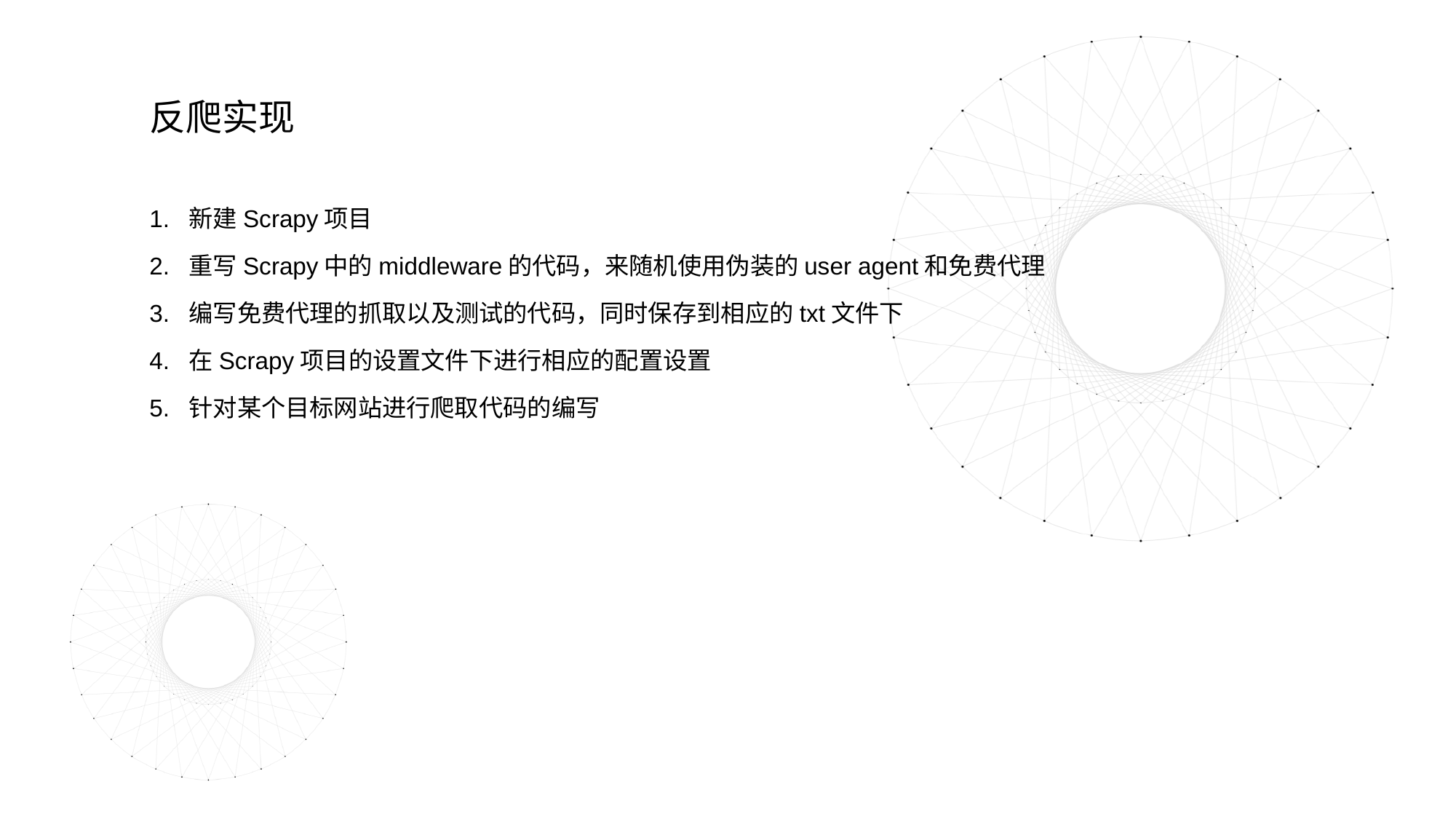

反爬实现
1.  新建Scrapy项目
2.  重写Scrapy中的middleware的代码，来随机使用伪装的user agent和免费代理
3.  编写免费代理的抓取以及测试的代码，同时保存到相应的txt文件下
4.  在Scrapy项目的设置文件下进行相应的配置设置
5.  针对某个目标网站进行爬取代码的编写